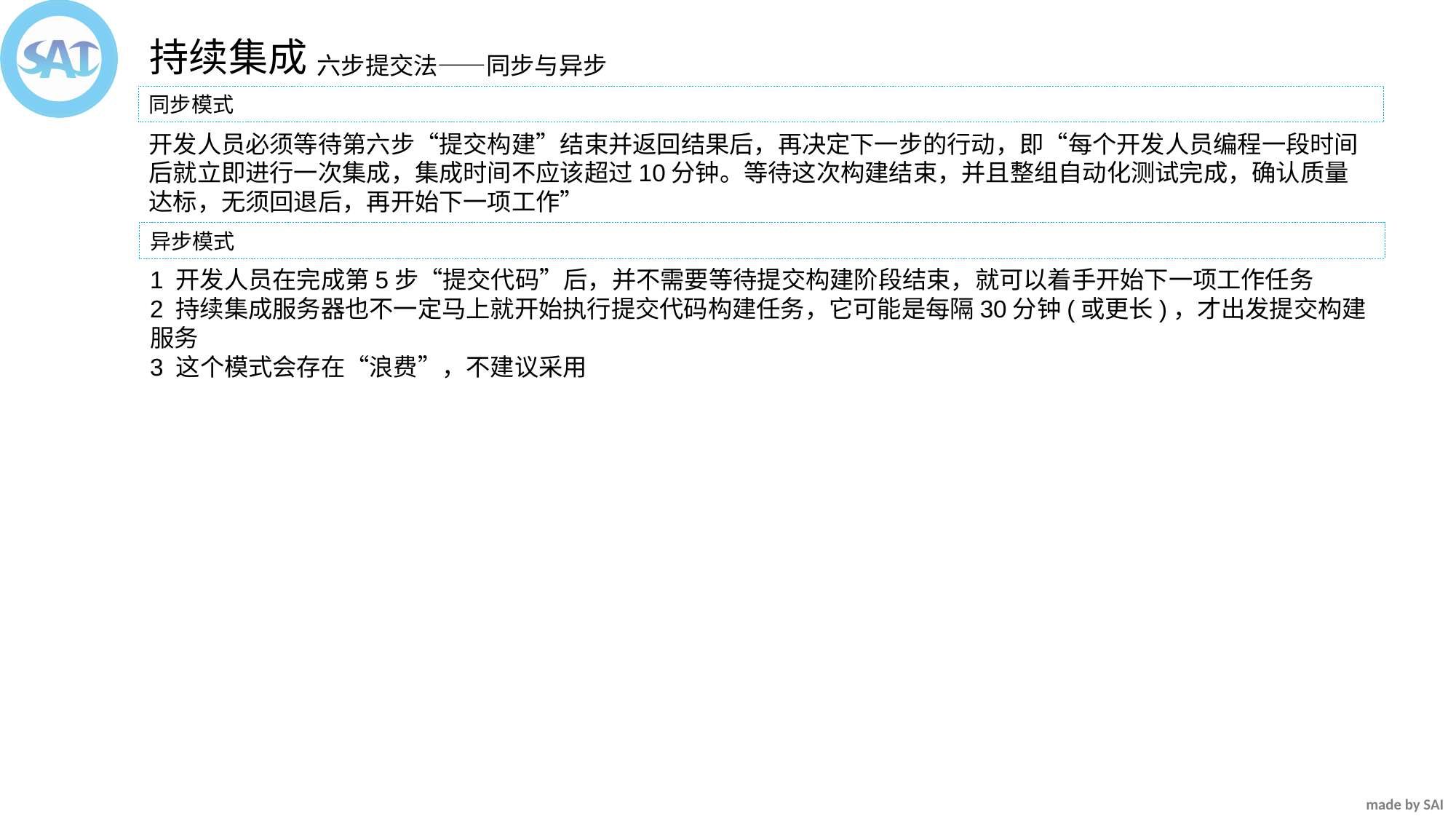

持续集成
六步提交法——同步与异步
同步模式
开发人员必须等待第六步“提交构建”结束并返回结果后，再决定下一步的行动，即“每个开发人员编程一段时间后就立即进行一次集成，集成时间不应该超过10分钟。等待这次构建结束，并且整组自动化测试完成，确认质量达标，无须回退后，再开始下一项工作”
异步模式
1 开发人员在完成第5步“提交代码”后，并不需要等待提交构建阶段结束，就可以着手开始下一项工作任务
2 持续集成服务器也不一定马上就开始执行提交代码构建任务，它可能是每隔30分钟(或更长)，才出发提交构建服务
3 这个模式会存在“浪费”，不建议采用